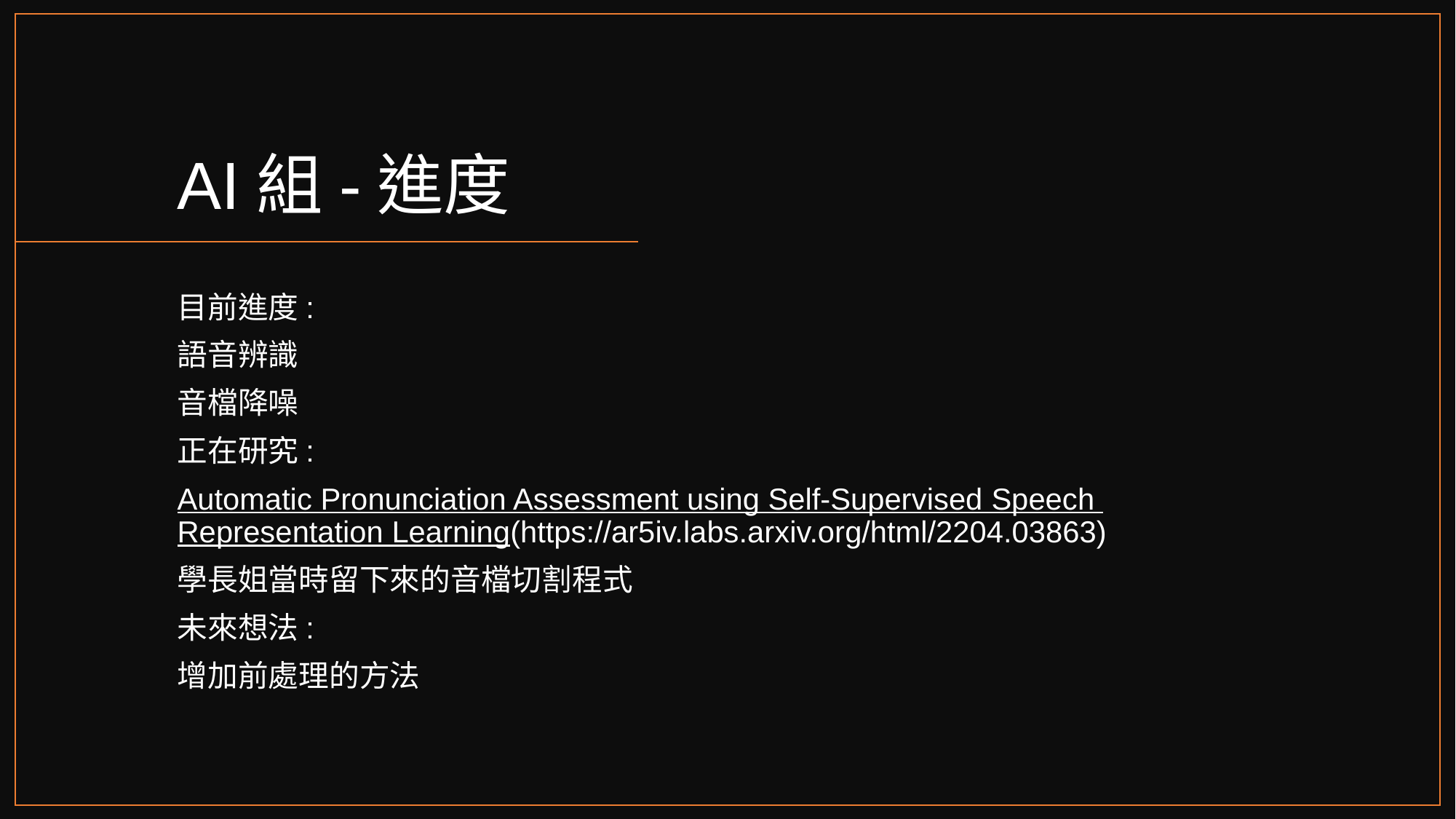

# AI組-進度
目前進度:
語音辨識
音檔降噪
正在研究:
Automatic Pronunciation Assessment using Self-Supervised Speech Representation Learning(https://ar5iv.labs.arxiv.org/html/2204.03863)
學長姐當時留下來的音檔切割程式
未來想法:
增加前處理的方法